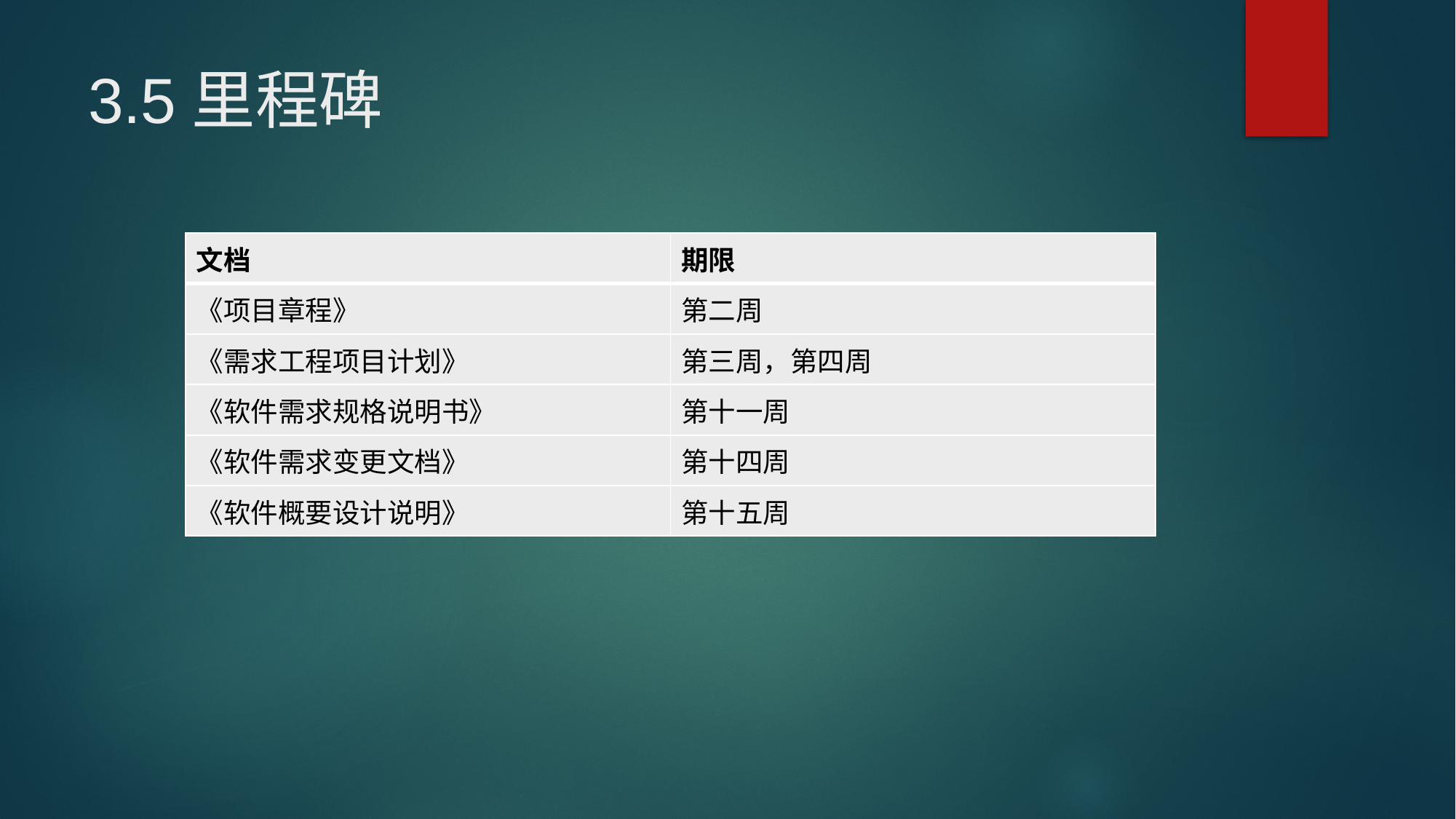

# 3.5里程碑
| 文档 | 期限 |
| --- | --- |
| 《项目章程》 | 第二周 |
| 《需求工程项目计划》 | 第三周，第四周 |
| 《软件需求规格说明书》 | 第十一周 |
| 《软件需求变更文档》 | 第十四周 |
| 《软件概要设计说明》 | 第十五周 |